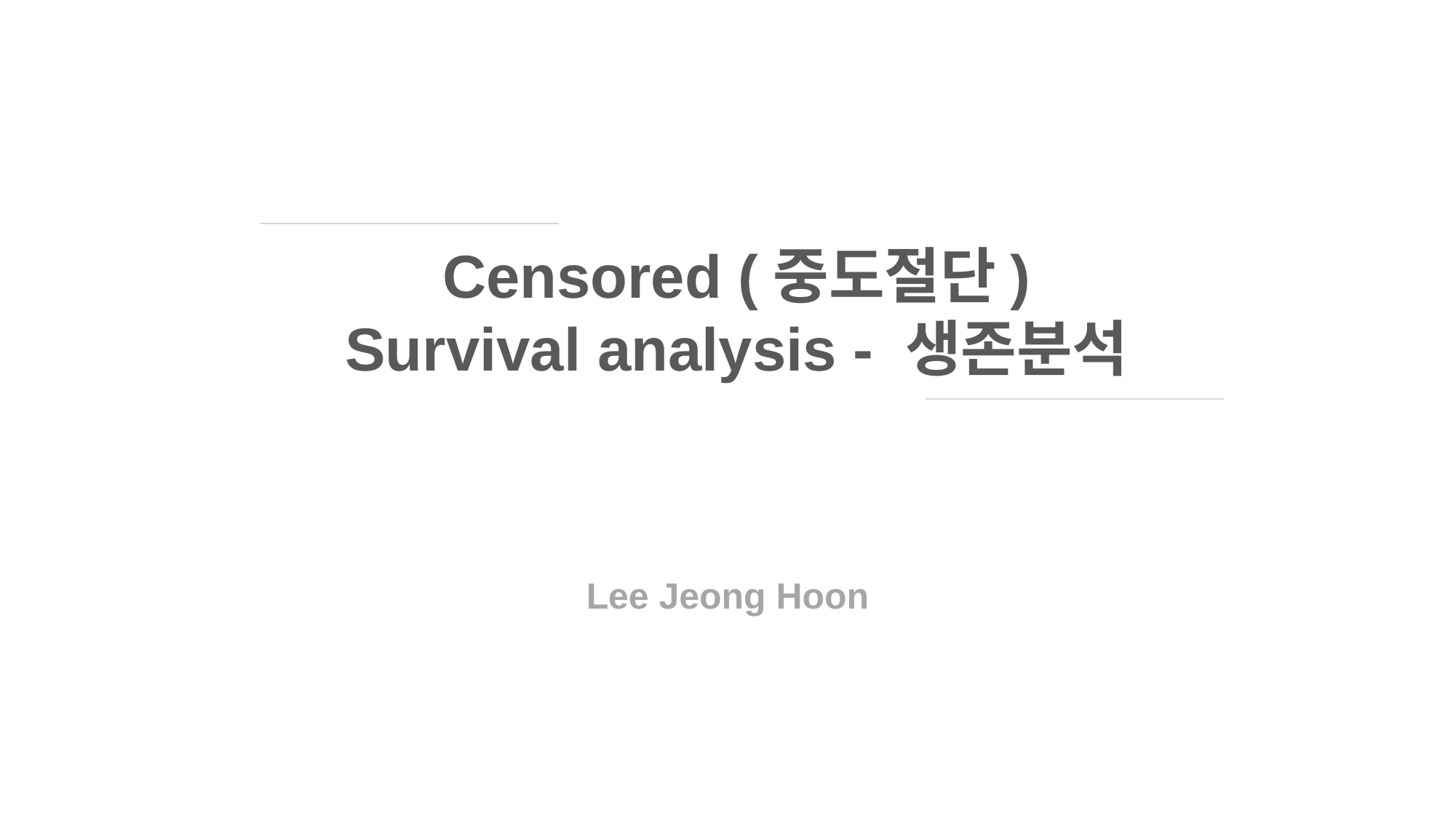

Censored (중도절단)
Survival analysis - 생존분석
Lee Jeong Hoon